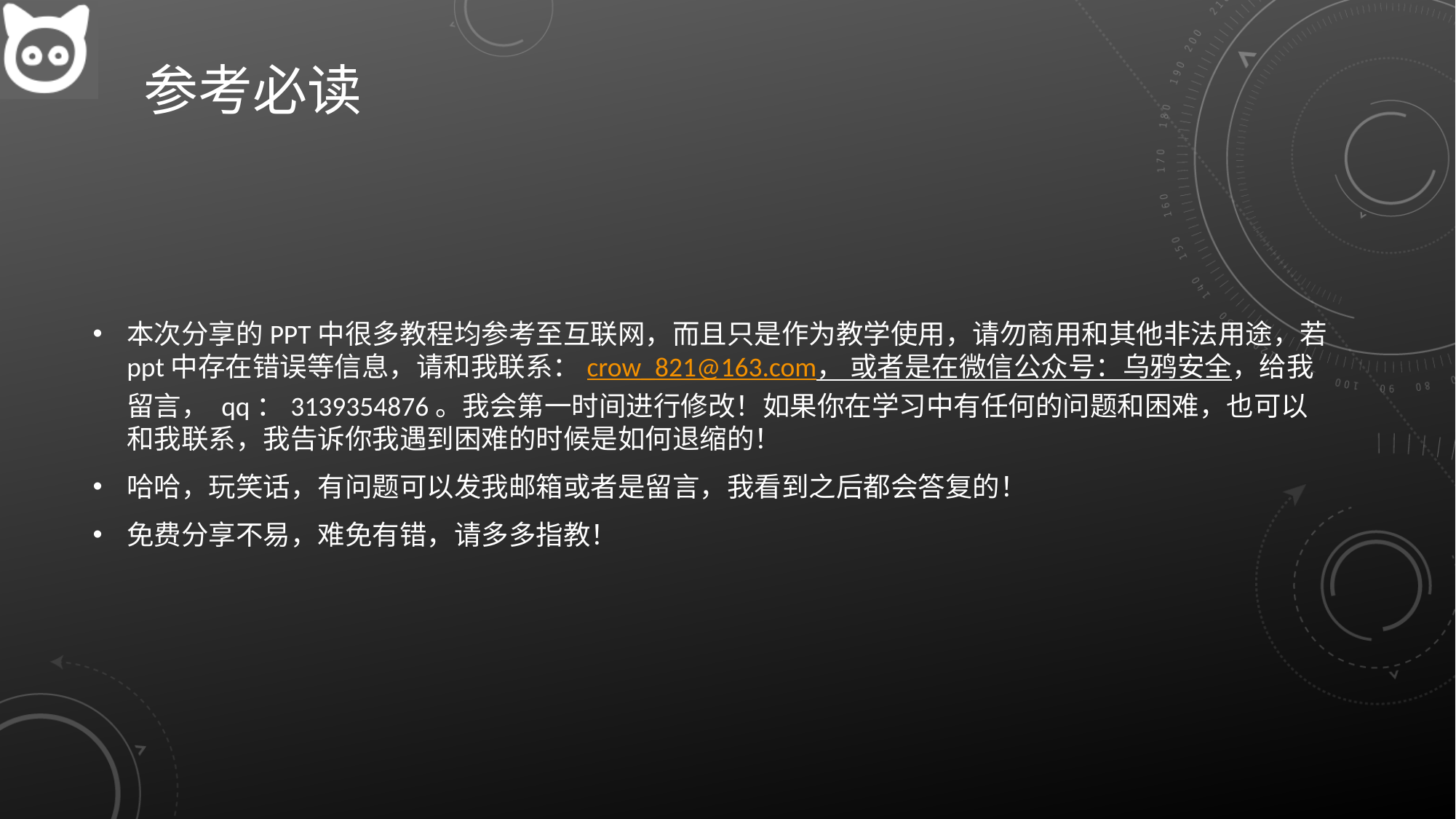

# 参考必读
本次分享的PPT中很多教程均参考至互联网，而且只是作为教学使用，请勿商用和其他非法用途，若ppt中存在错误等信息，请和我联系：crow_821@163.com， 或者是在微信公众号：乌鸦安全，给我留言， qq：3139354876。我会第一时间进行修改！如果你在学习中有任何的问题和困难，也可以和我联系，我告诉你我遇到困难的时候是如何退缩的！
哈哈，玩笑话，有问题可以发我邮箱或者是留言，我看到之后都会答复的！
免费分享不易，难免有错，请多多指教！